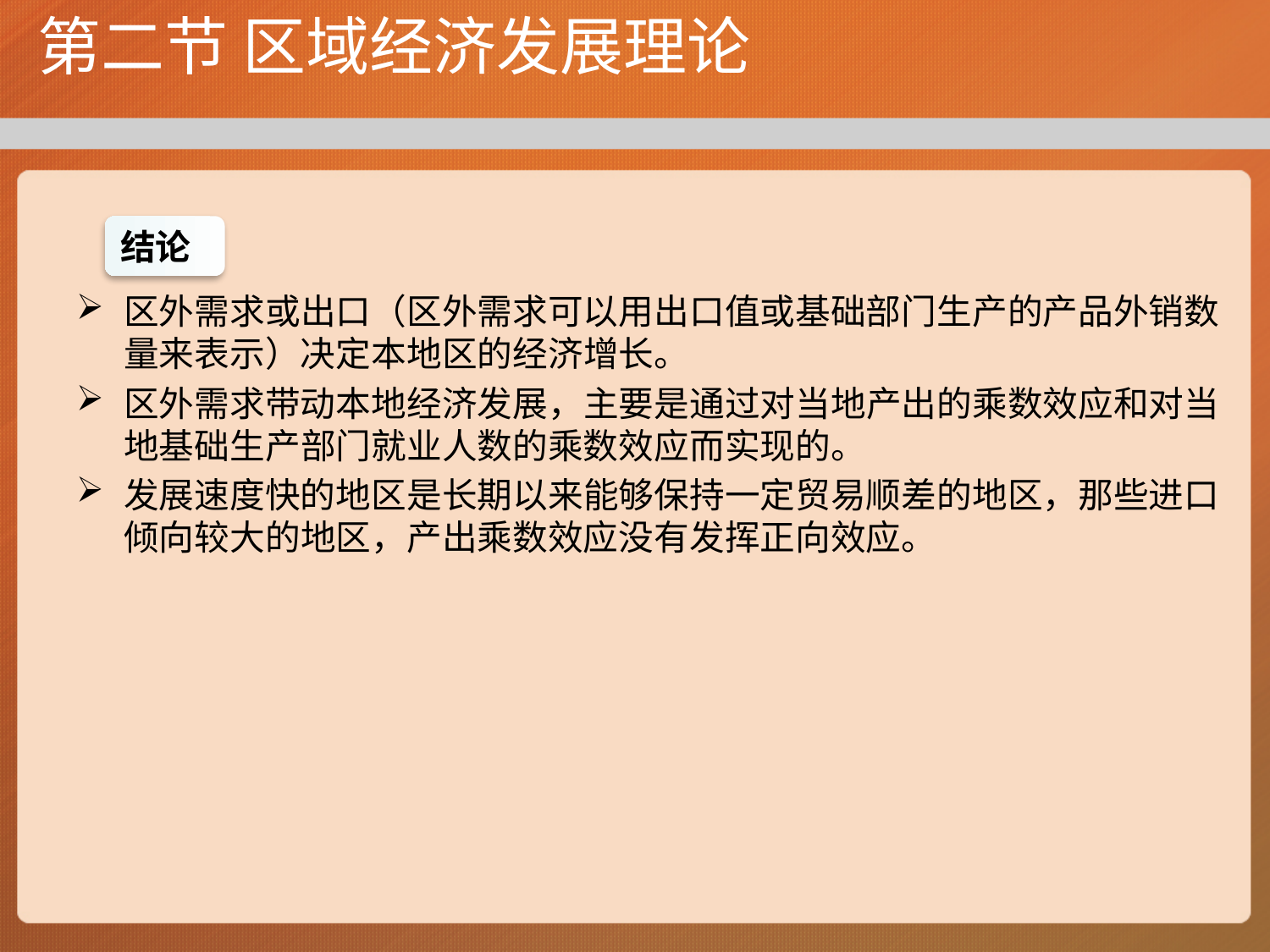

# 第二节 区域经济发展理论

区外需求或出口（区外需求可以用出口值或基础部门生产的产品外销数量来表示）决定本地区的经济增长。
区外需求带动本地经济发展，主要是通过对当地产出的乘数效应和对当地基础生产部门就业人数的乘数效应而实现的。
发展速度快的地区是长期以来能够保持一定贸易顺差的地区，那些进口倾向较大的地区，产出乘数效应没有发挥正向效应。

结论